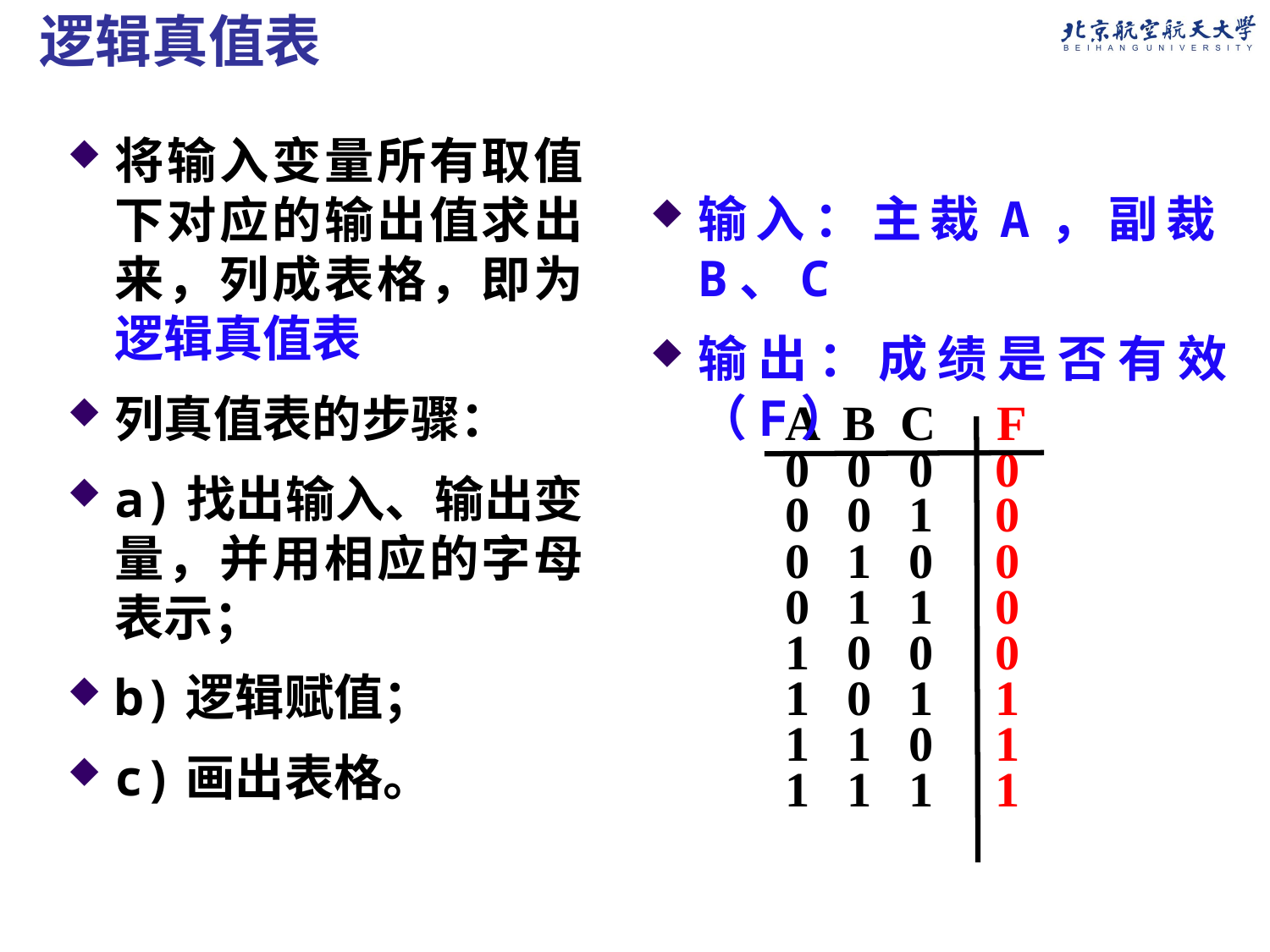

逻辑真值表
将输入变量所有取值下对应的输出值求出来，列成表格，即为逻辑真值表
列真值表的步骤：
a)找出输入、输出变量，并用相应的字母表示；
b)逻辑赋值；
c)画出表格。
输入：主裁A，副裁B、C
输出：成绩是否有效（F）
A  B  C     F
0   0   0     0
0   0   1     0
0   1   0     0
0   1   1     0
1   0   0     0
1   0   1     1
1   1   0     1
1   1   1     1